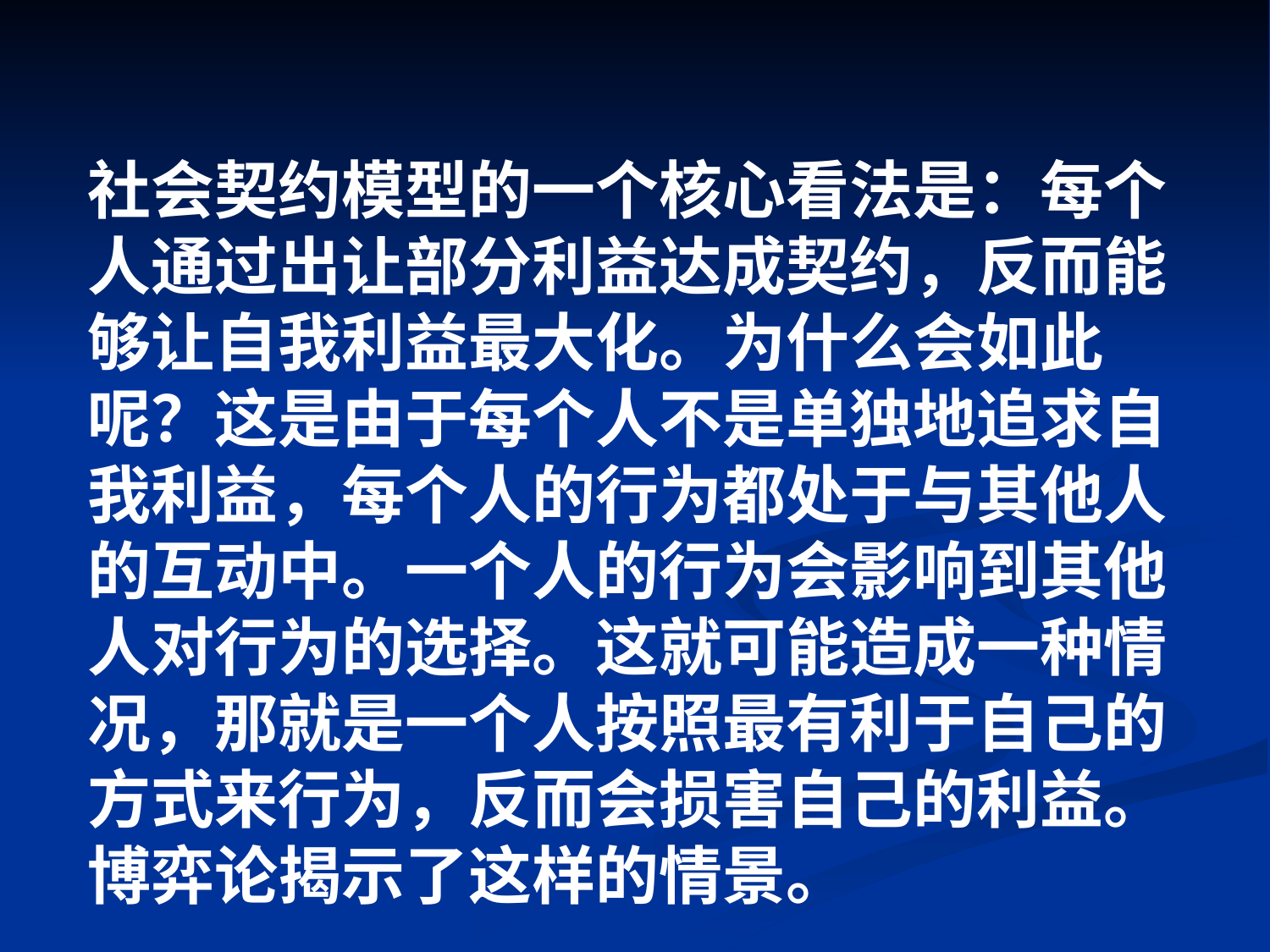

社会契约模型的一个核心看法是：每个人通过出让部分利益达成契约，反而能够让自我利益最大化。为什么会如此呢？这是由于每个人不是单独地追求自我利益，每个人的行为都处于与其他人的互动中。一个人的行为会影响到其他人对行为的选择。这就可能造成一种情况，那就是一个人按照最有利于自己的方式来行为，反而会损害自己的利益。博弈论揭示了这样的情景。